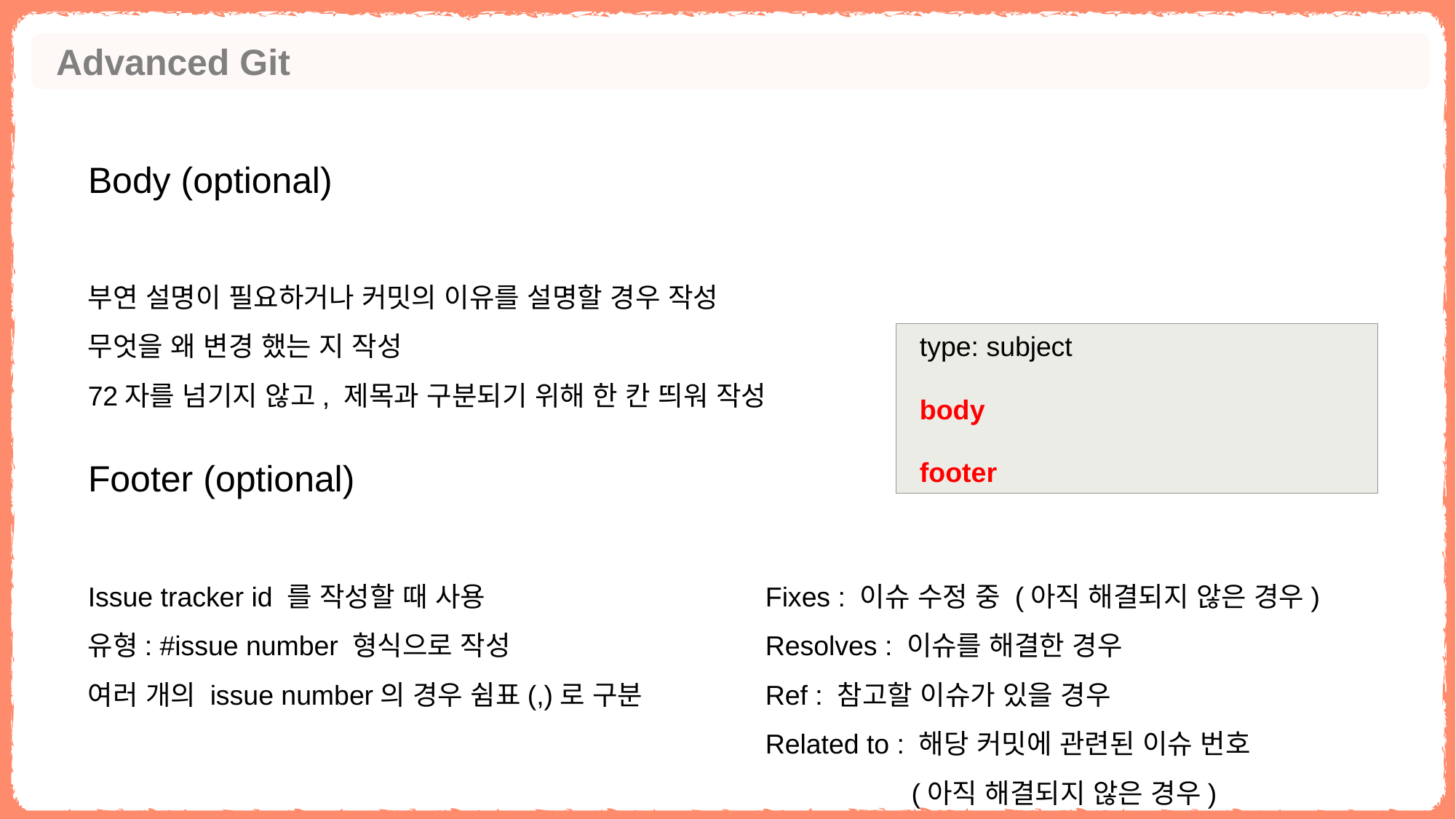

Advanced Git
Body (optional)
부연 설명이 필요하거나 커밋의 이유를 설명할 경우 작성
무엇을 왜 변경 했는 지 작성
72자를 넘기지 않고, 제목과 구분되기 위해 한 칸 띄워 작성
type: subject
body
footer
Footer (optional)
Issue tracker id 를 작성할 때 사용
유형: #issue number 형식으로 작성
여러 개의 issue number의 경우 쉼표(,)로 구분
Fixes : 이슈 수정 중 (아직 해결되지 않은 경우)
Resolves : 이슈를 해결한 경우
Ref : 참고할 이슈가 있을 경우
Related to : 해당 커밋에 관련된 이슈 번호
	    (아직 해결되지 않은 경우)